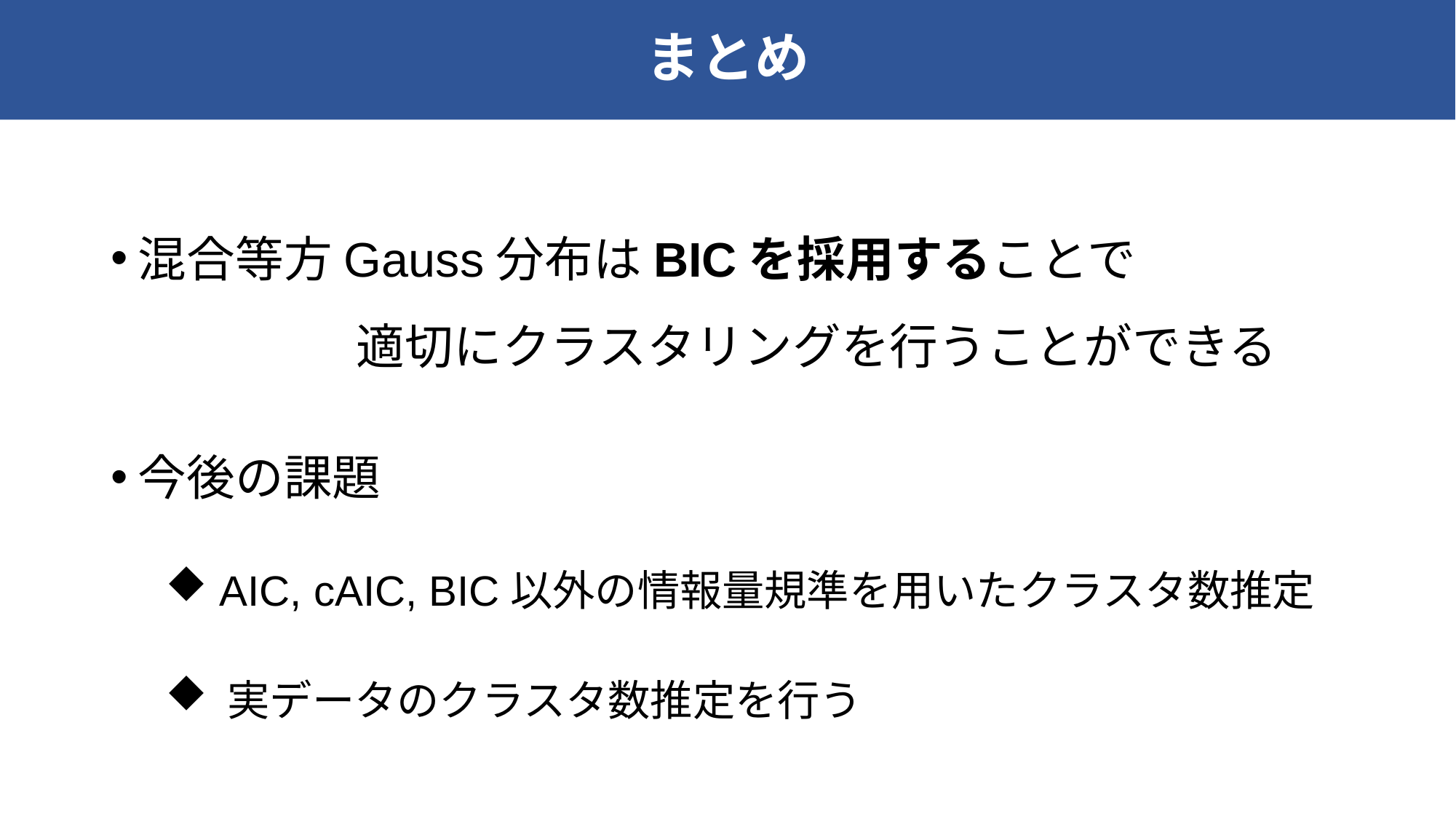

# まとめ
混合等方Gauss分布はBICを採用することで
		適切にクラスタリングを行うことができる
今後の課題
 AIC, cAIC, BIC以外の情報量規準を用いたクラスタ数推定
 実データのクラスタ数推定を行う